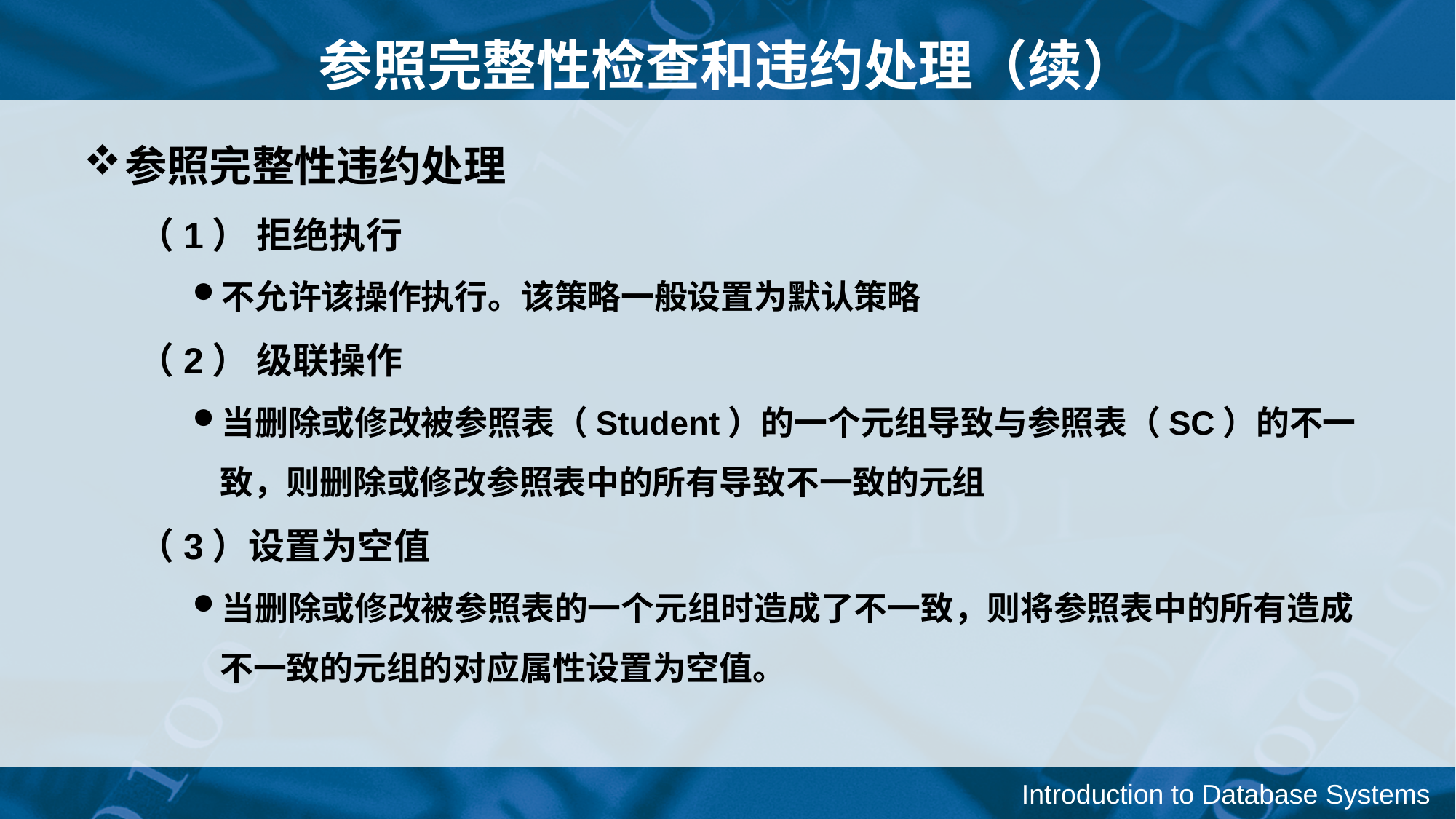

参照完整性检查和违约处理（续）
参照完整性违约处理
（1） 拒绝执行
不允许该操作执行。该策略一般设置为默认策略
（2） 级联操作
当删除或修改被参照表（Student）的一个元组导致与参照表（SC）的不一致，则删除或修改参照表中的所有导致不一致的元组
（3）设置为空值
当删除或修改被参照表的一个元组时造成了不一致，则将参照表中的所有造成不一致的元组的对应属性设置为空值。